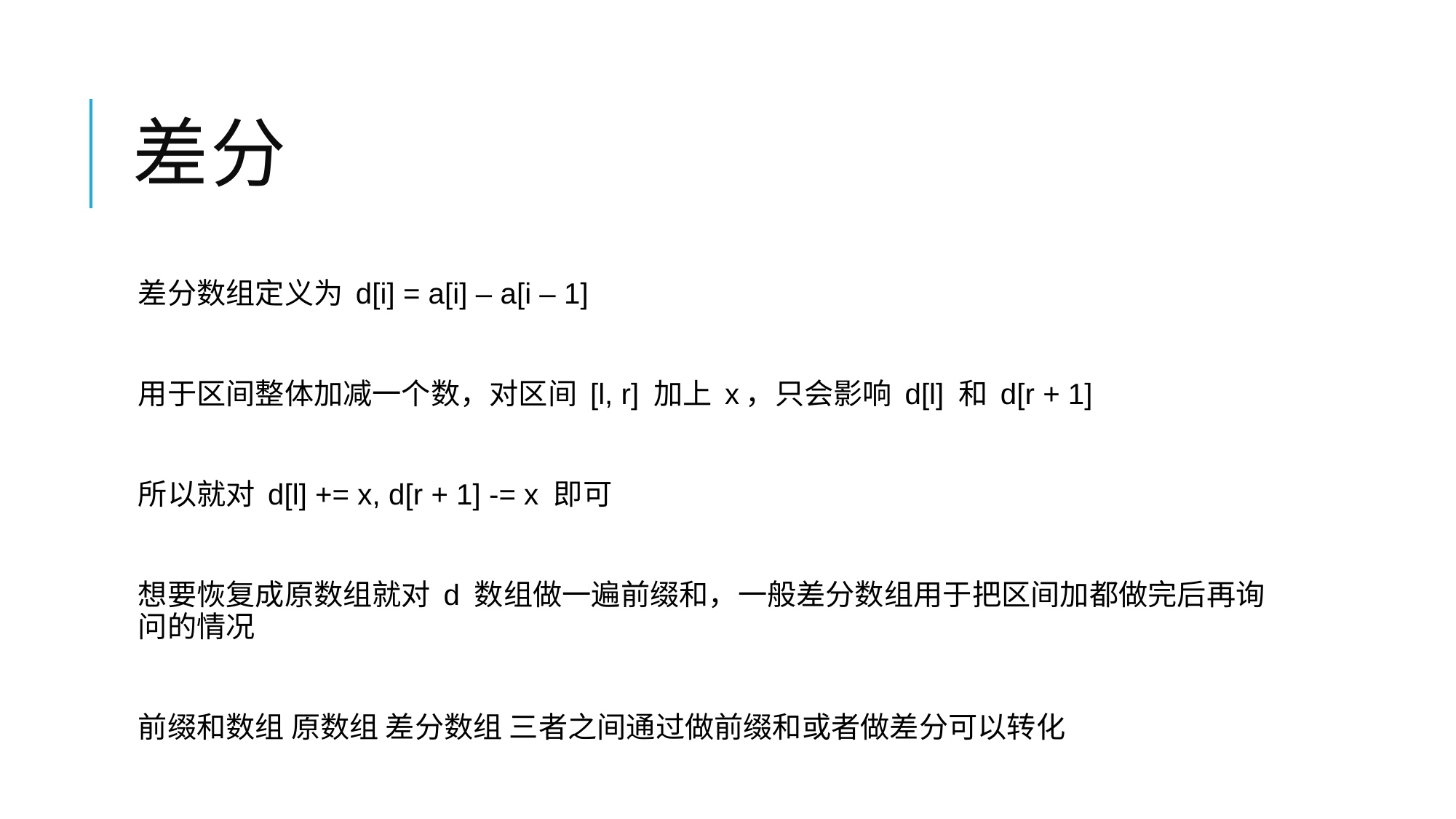

# 差分
差分数组定义为 d[i] = a[i] – a[i – 1]

用于区间整体加减一个数，对区间 [l, r] 加上 x，只会影响 d[l] 和 d[r + 1]

所以就对 d[l] += x, d[r + 1] -= x 即可

想要恢复成原数组就对 d 数组做一遍前缀和，一般差分数组用于把区间加都做完后再询问的情况

前缀和数组 原数组 差分数组 三者之间通过做前缀和或者做差分可以转化